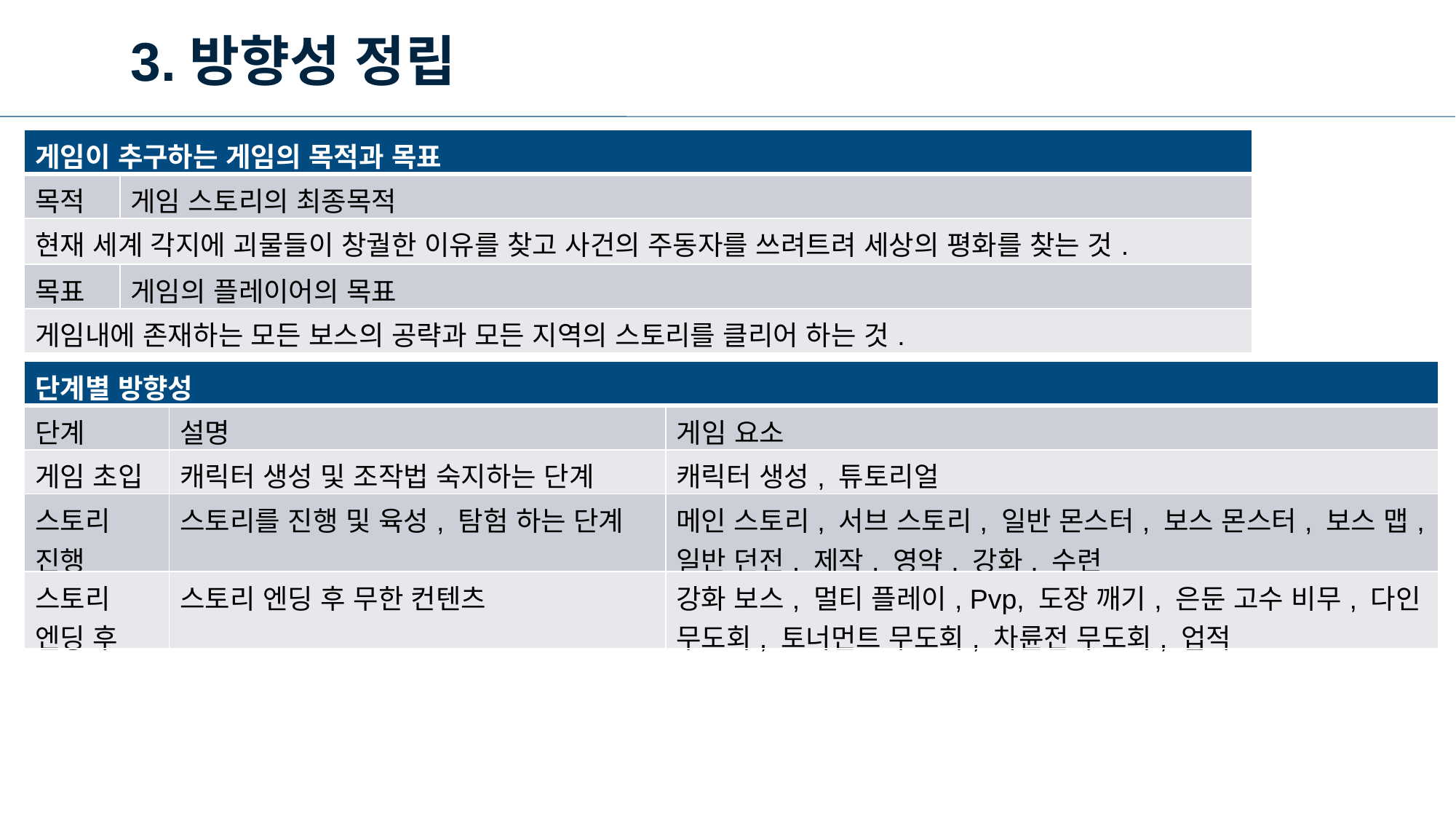

3.방향성 정립
| 게임이 추구하는 게임의 목적과 목표 |  |
| --- | --- |
| 목적 | 게임 스토리의 최종목적 |
| 현재 세계 각지에 괴물들이 창궐한 이유를 찾고 사건의 주동자를 쓰려트려 세상의 평화를 찾는 것. |  |
| 목표 | 게임의 플레이어의 목표 |
| 게임내에 존재하는 모든 보스의 공략과 모든 지역의 스토리를 클리어 하는 것. |  |
| 단계별 방향성 |  |  |
| --- | --- | --- |
| 단계 | 설명 | 게임 요소 |
| 게임 초입 | 캐릭터 생성 및 조작법 숙지하는 단계 | 캐릭터 생성, 튜토리얼 |
| 스토리 진행 | 스토리를 진행 및 육성, 탐험 하는 단계 | 메인 스토리, 서브 스토리, 일반 몬스터, 보스 몬스터, 보스 맵, 일반 던전, 제작, 영약, 강화, 수련 |
| 스토리 엔딩 후 | 스토리 엔딩 후 무한 컨텐츠 | 강화 보스, 멀티 플레이, Pvp, 도장 깨기, 은둔 고수 비무, 다인 무도회, 토너먼트 무도회, 차륜전 무도회, 업적 |